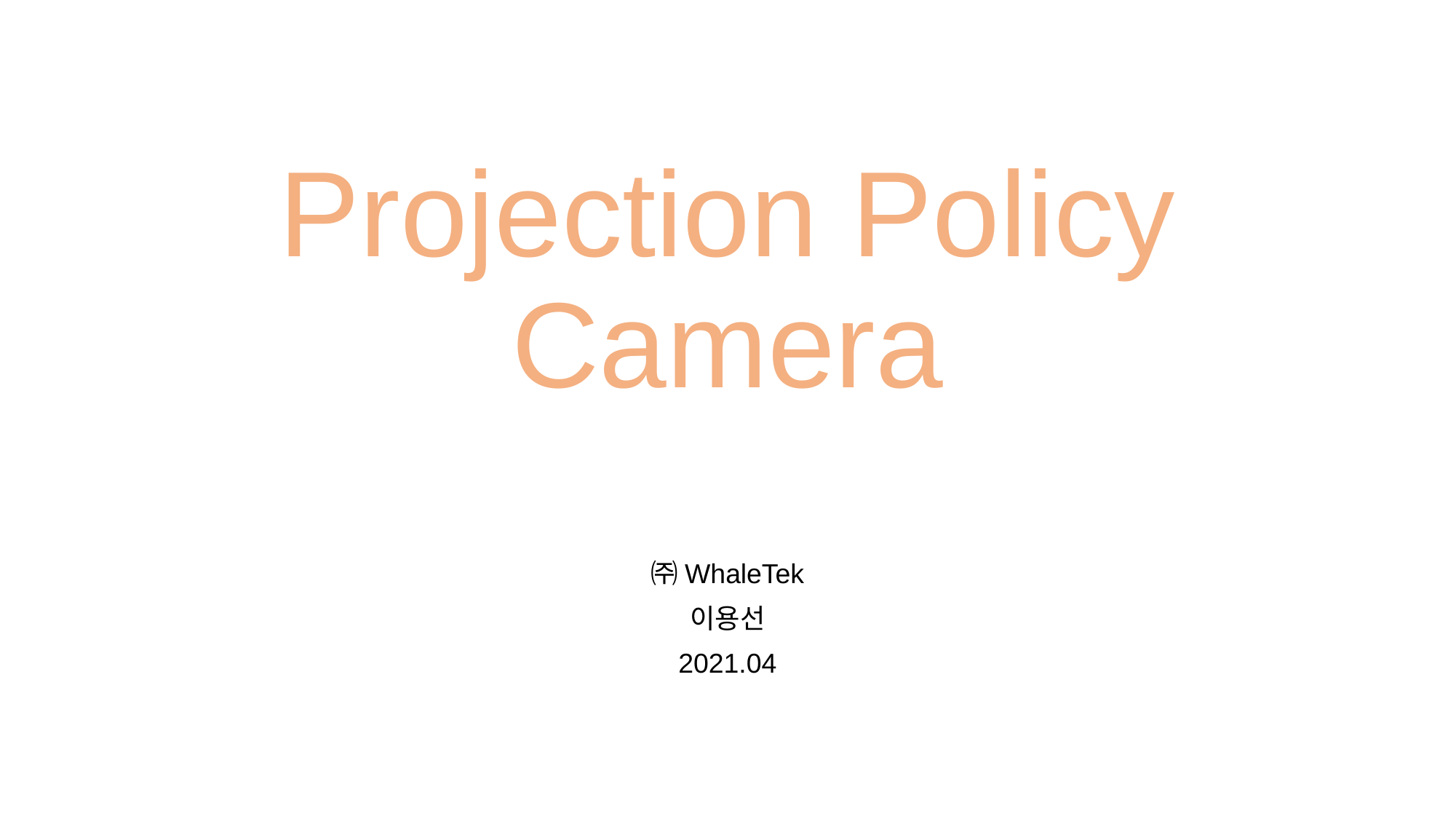

# Projection Policy Camera
㈜WhaleTek
이용선
2021.04